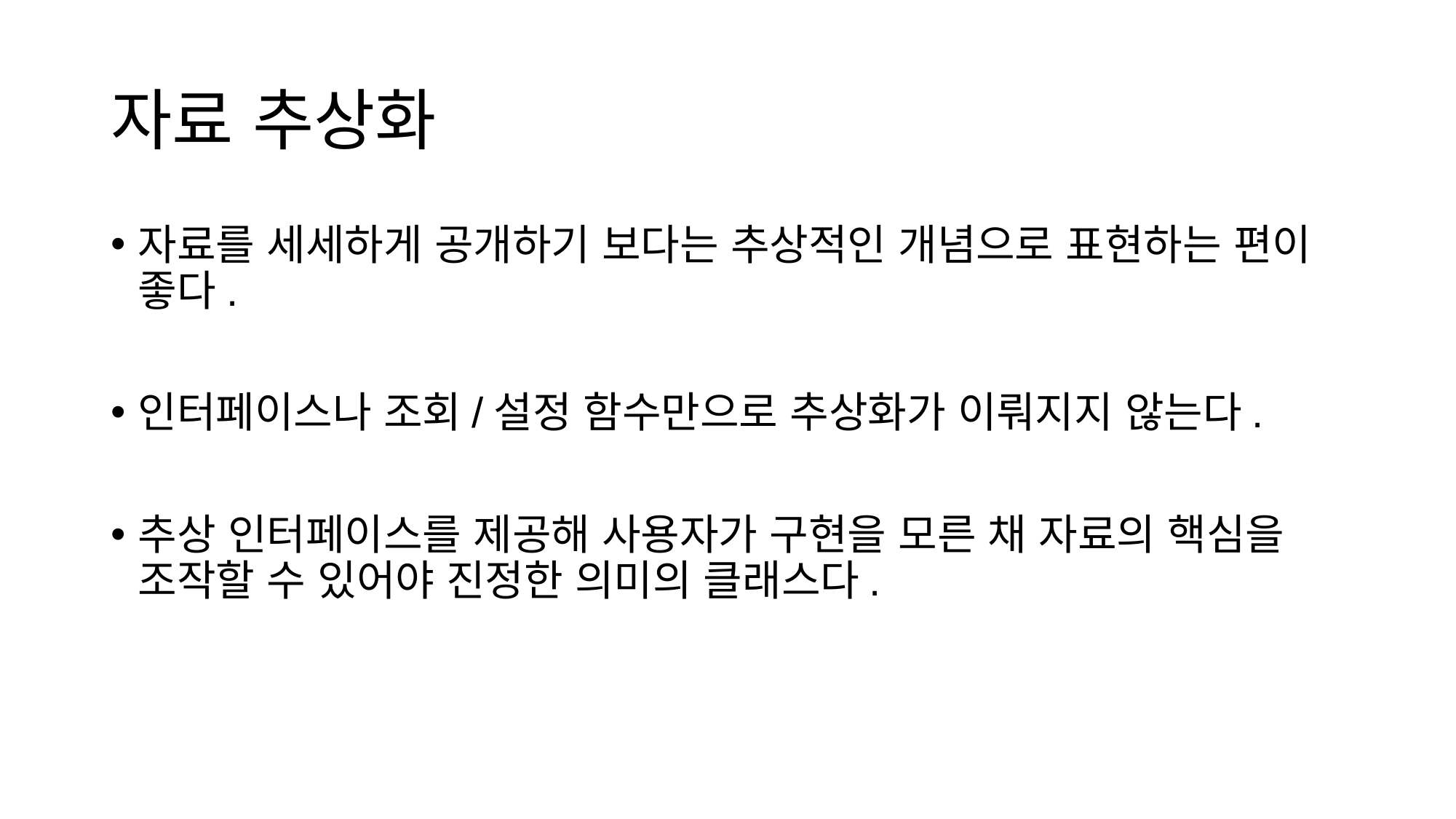

# 자료 추상화
자료를 세세하게 공개하기 보다는 추상적인 개념으로 표현하는 편이 좋다.

인터페이스나 조회/설정 함수만으로 추상화가 이뤄지지 않는다.

추상 인터페이스를 제공해 사용자가 구현을 모른 채 자료의 핵심을 조작할 수 있어야 진정한 의미의 클래스다.